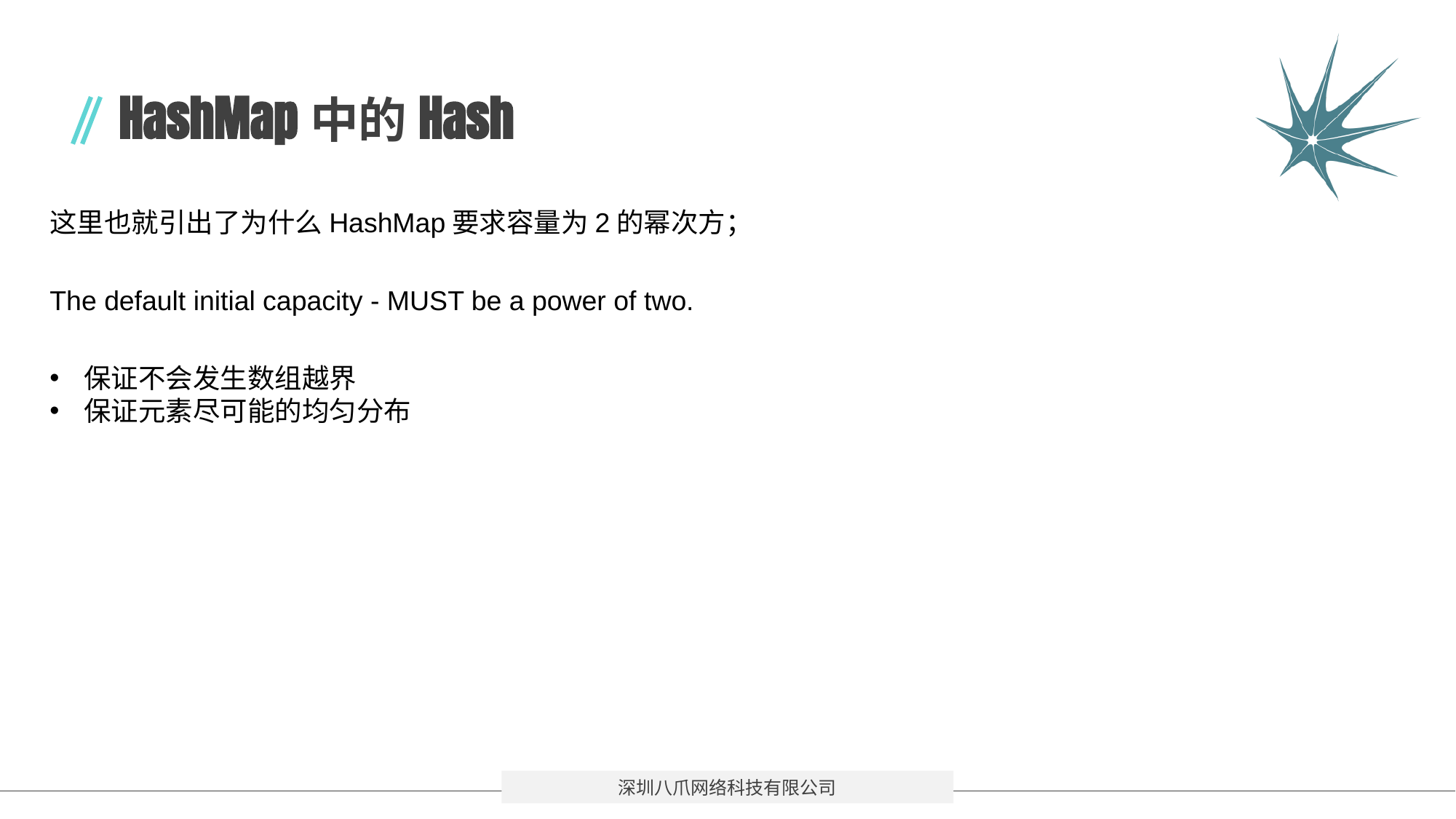

# HashMap中的Hash
这里也就引出了为什么HashMap要求容量为2的幂次方；
The default initial capacity - MUST be a power of two.
保证不会发生数组越界
保证元素尽可能的均匀分布

13